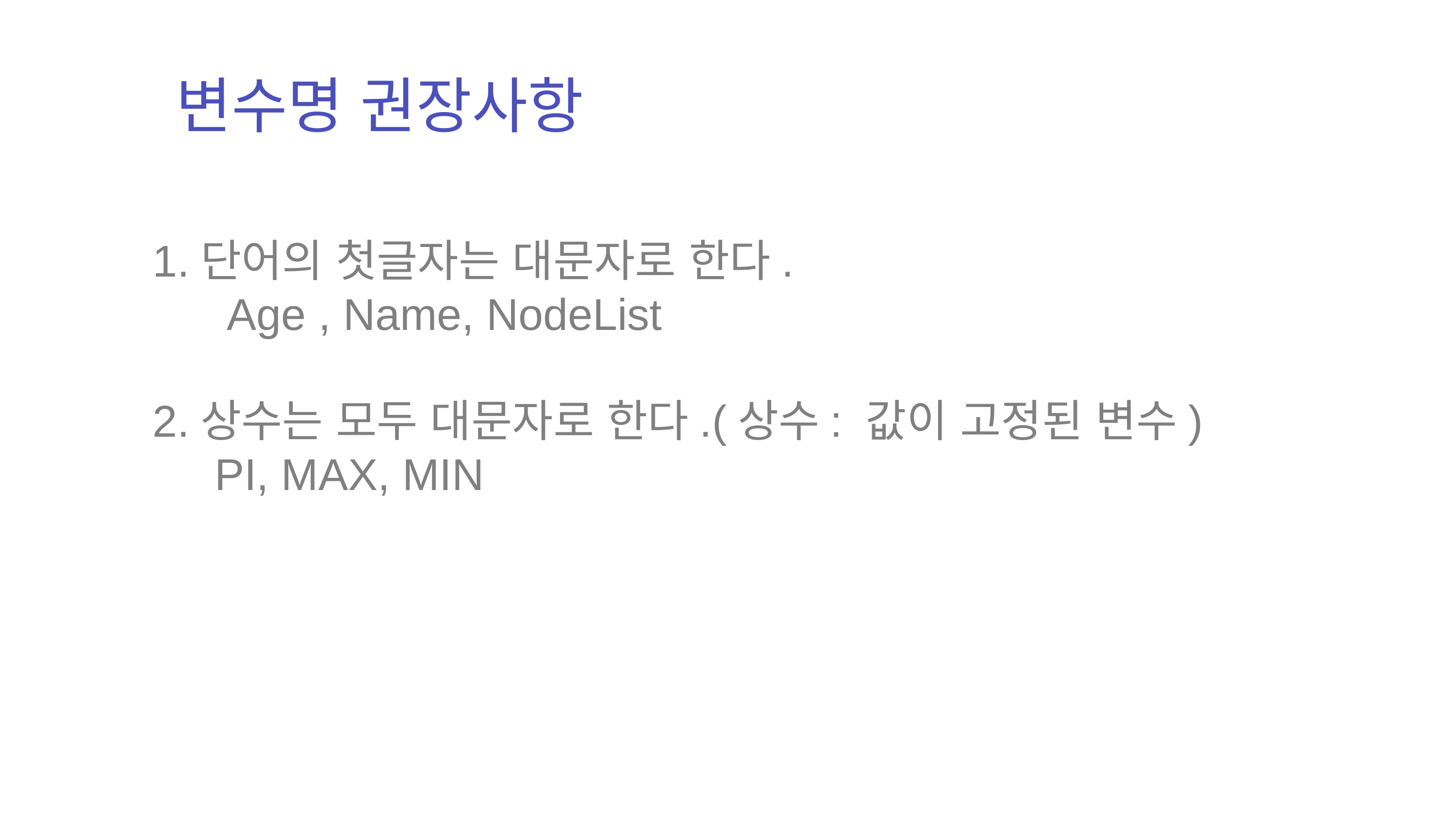

변수명 권장사항
1.단어의 첫글자는 대문자로 한다.
      Age , Name, NodeList

2.상수는 모두 대문자로 한다.(상수: 값이 고정된 변수)
     PI, MAX, MIN